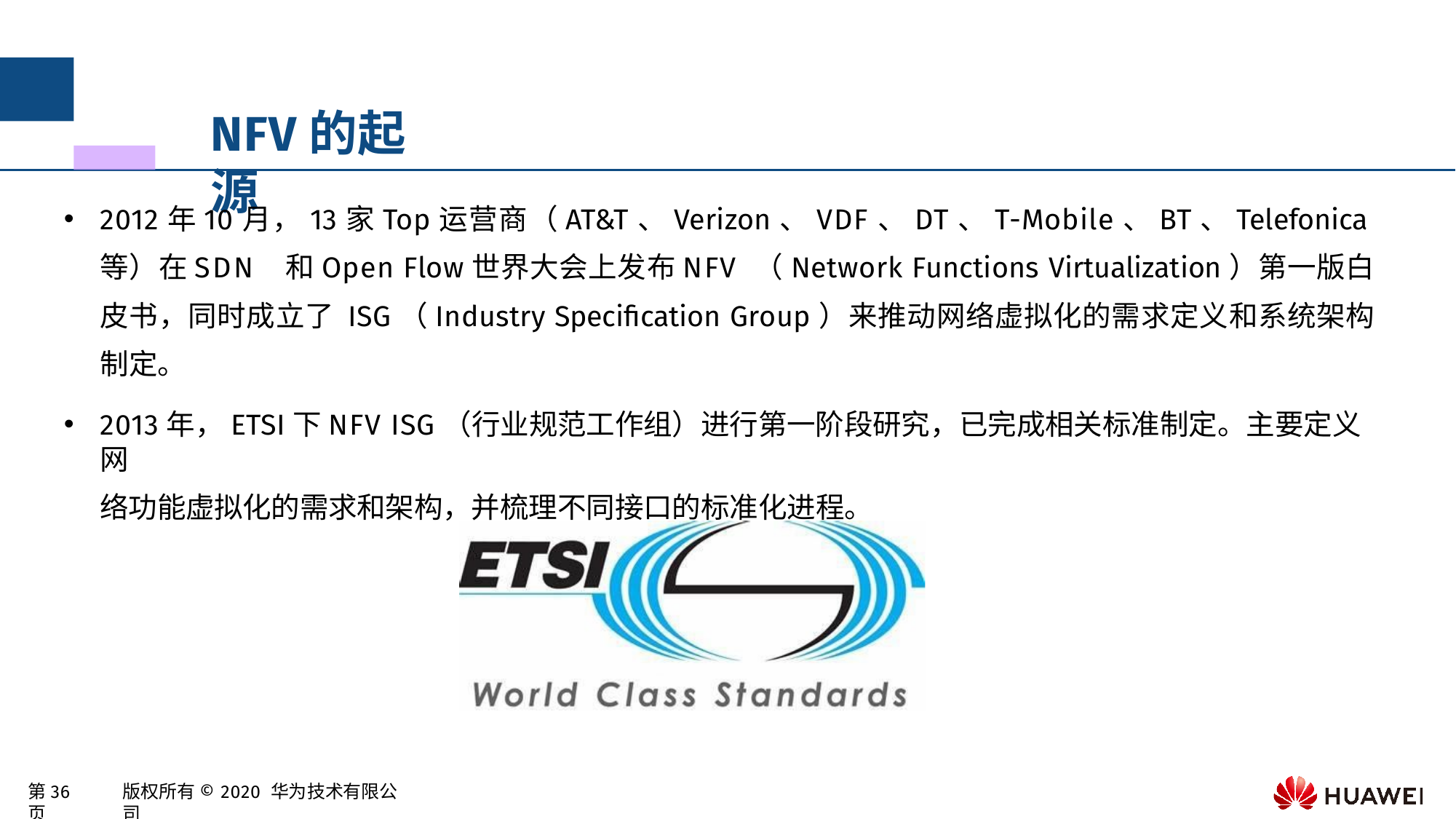

# NFV的起源

2012年10月，13家Top运营商（AT&T、Verizon、VDF、DT、T-Mobile、BT、Telefonica等）在SDN  和Open Flow世界大会上发布NFV （Network Functions Virtualization）第一版白皮书，同时成立了 ISG（Industry Specification Group）来推动网络虚拟化的需求定义和系统架构制定。
2013年，ETSI下NFV ISG（行业规范工作组）进行第一阶段研究，已完成相关标准制定。主要定义网
络功能虚拟化的需求和架构，并梳理不同接口的标准化进程。

第36页
版权所有© 2020 华为技术有限公司